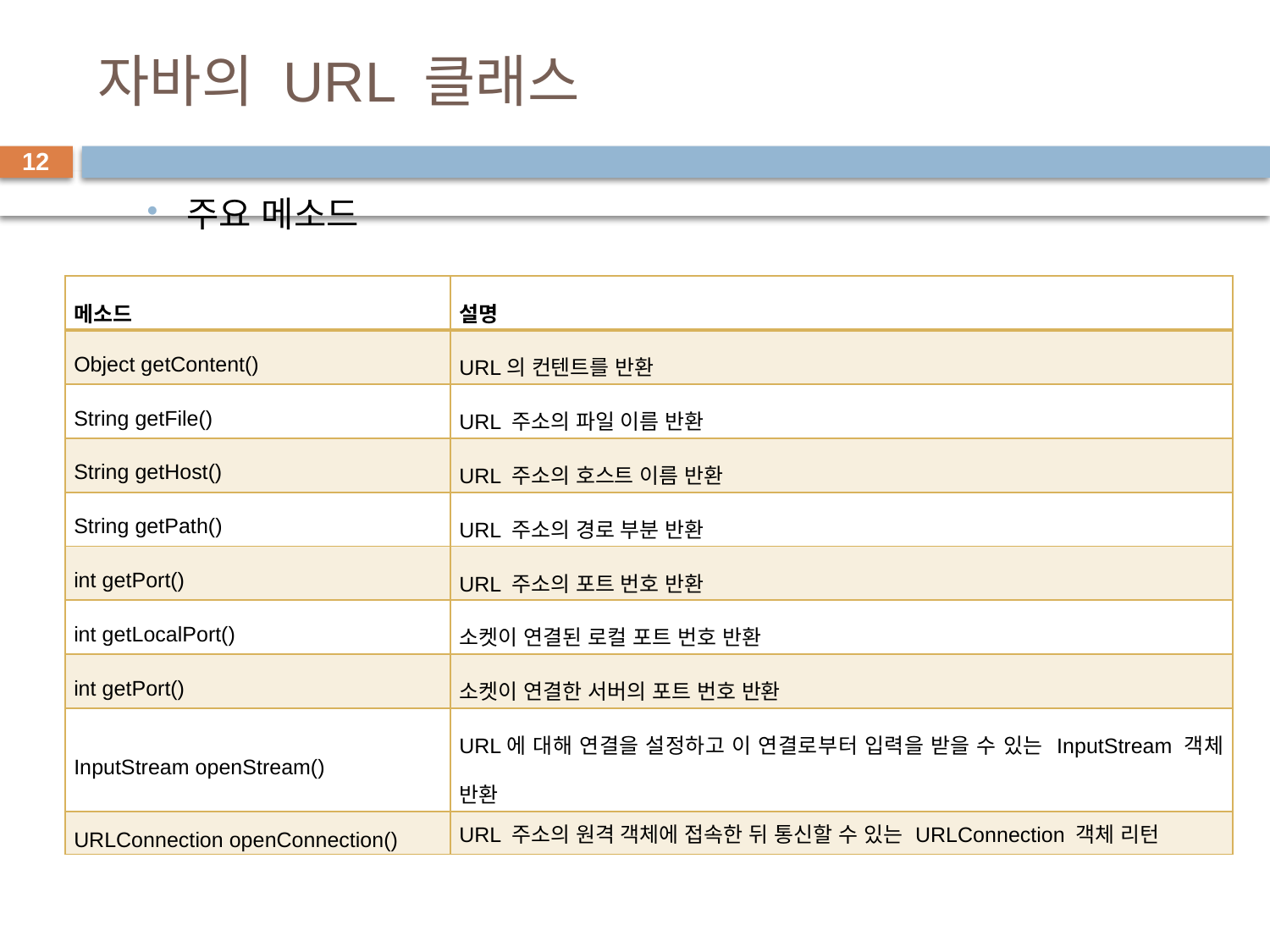

# 자바의 URL 클래스
12
주요 메소드
| 메소드 | 설명 |
| --- | --- |
| Object getContent() | URL의 컨텐트를 반환 |
| String getFile() | URL 주소의 파일 이름 반환 |
| String getHost() | URL 주소의 호스트 이름 반환 |
| String getPath() | URL 주소의 경로 부분 반환 |
| int getPort() | URL 주소의 포트 번호 반환 |
| int getLocalPort() | 소켓이 연결된 로컬 포트 번호 반환 |
| int getPort() | 소켓이 연결한 서버의 포트 번호 반환 |
| InputStream openStream() | URL에 대해 연결을 설정하고 이 연결로부터 입력을 받을 수 있는 InputStream 객체 반환 |
| URLConnection openConnection() | URL 주소의 원격 객체에 접속한 뒤 통신할 수 있는 URLConnection 객체 리턴 |